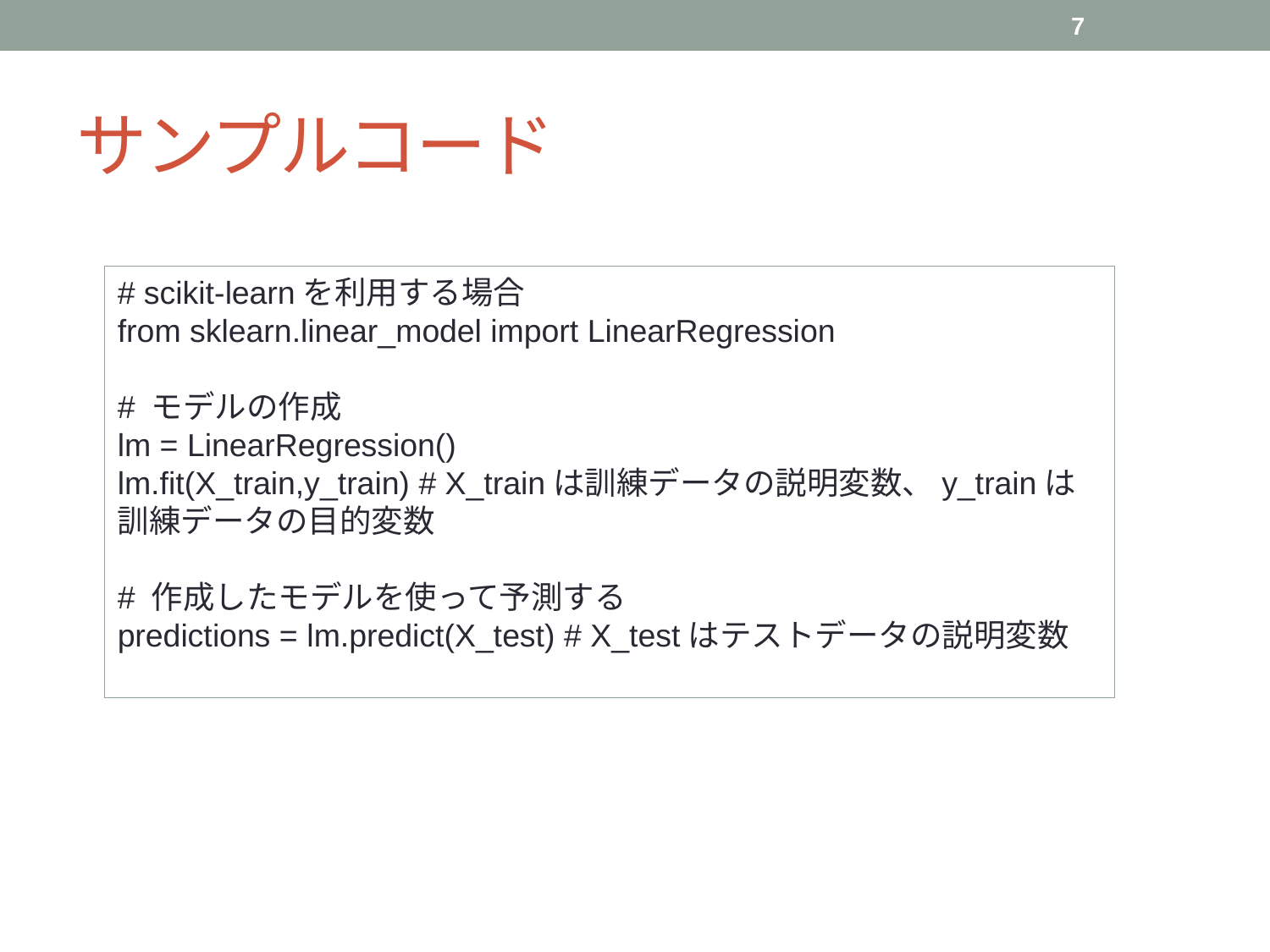

7
# サンプルコード

# scikit-learnを利用する場合
from sklearn.linear_model import LinearRegression

# モデルの作成
lm = LinearRegression()
lm.fit(X_train,y_train) # X_trainは訓練データの説明変数、y_trainは訓練データの目的変数

# 作成したモデルを使って予測する
predictions = lm.predict(X_test) # X_testはテストデータの説明変数